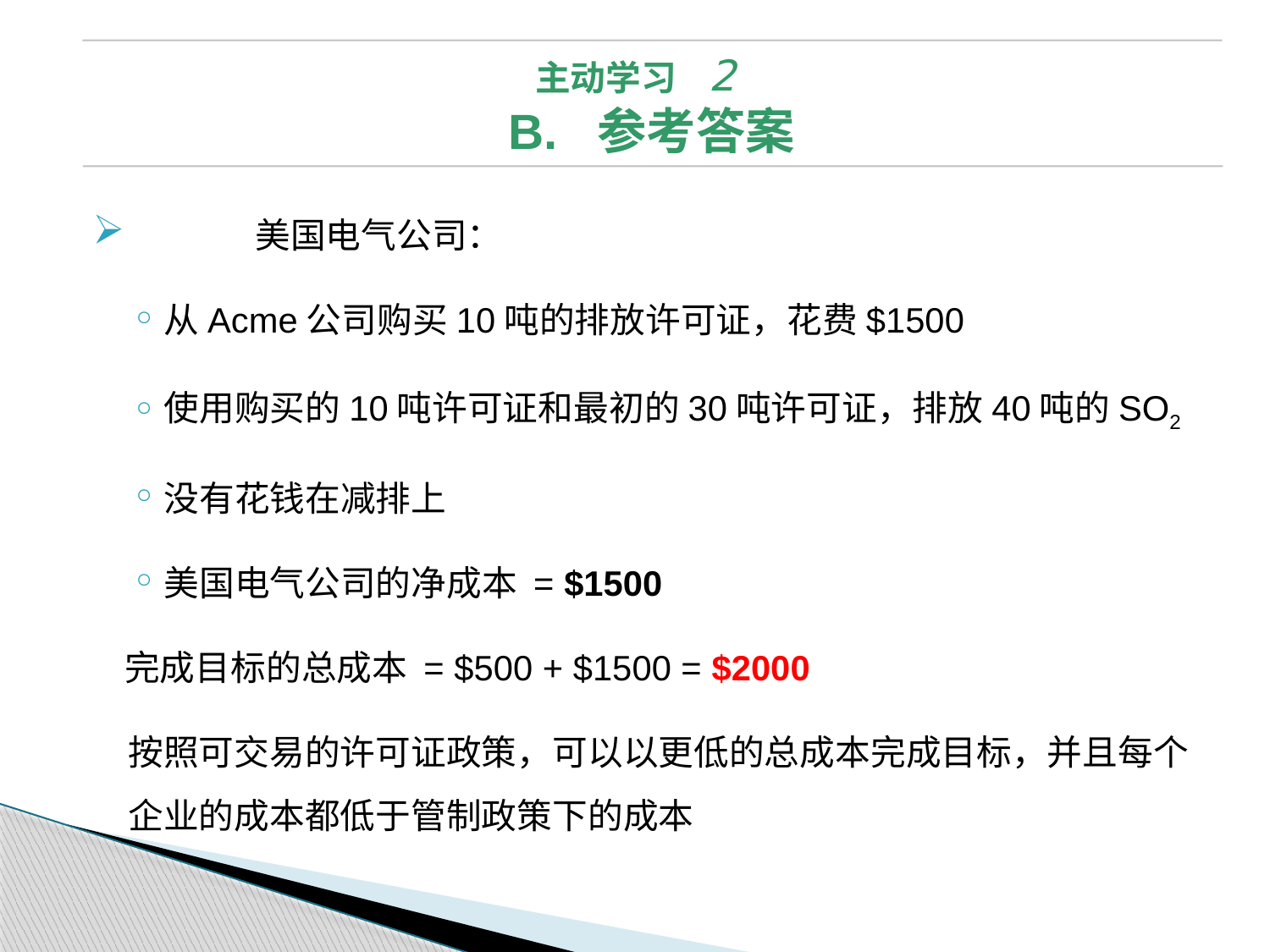

主动学习   2
B.  参考答案
	美国电气公司：
从Acme公司购买10吨的排放许可证，花费$1500
使用购买的10吨许可证和最初的30吨许可证，排放40吨的SO2
没有花钱在减排上
美国电气公司的净成本 = $1500
   完成目标的总成本 = $500 + $1500 = $2000
	按照可交易的许可证政策，可以以更低的总成本完成目标，并且每个企业的成本都低于管制政策下的成本